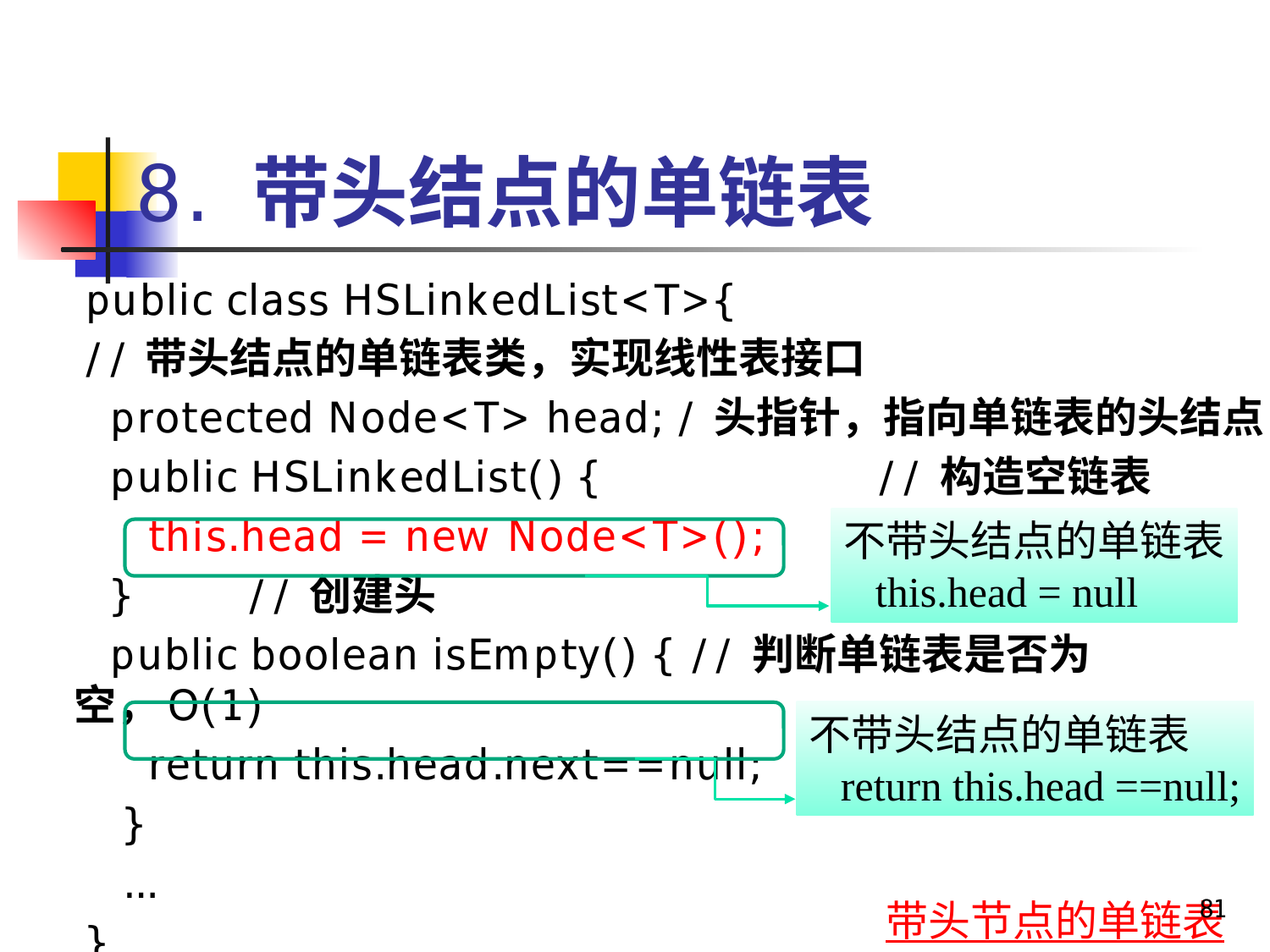

# 8. 带头结点的单链表
 public class HSLinkedList<T>{
 //带头结点的单链表类，实现线性表接口
   protected Node<T> head; /头指针，指向单链表的头结点
   public HSLinkedList() {                      //构造空链表
      this.head = new Node<T>();
   }         //创建头
   public boolean isEmpty() { //判断单链表是否为空，O(1)
      return this.head.next==null;
    }
    …
 }
不带头结点的单链表
   this.head = null

不带头结点的单链表
   return this.head ==null;

81
带头节点的单链表